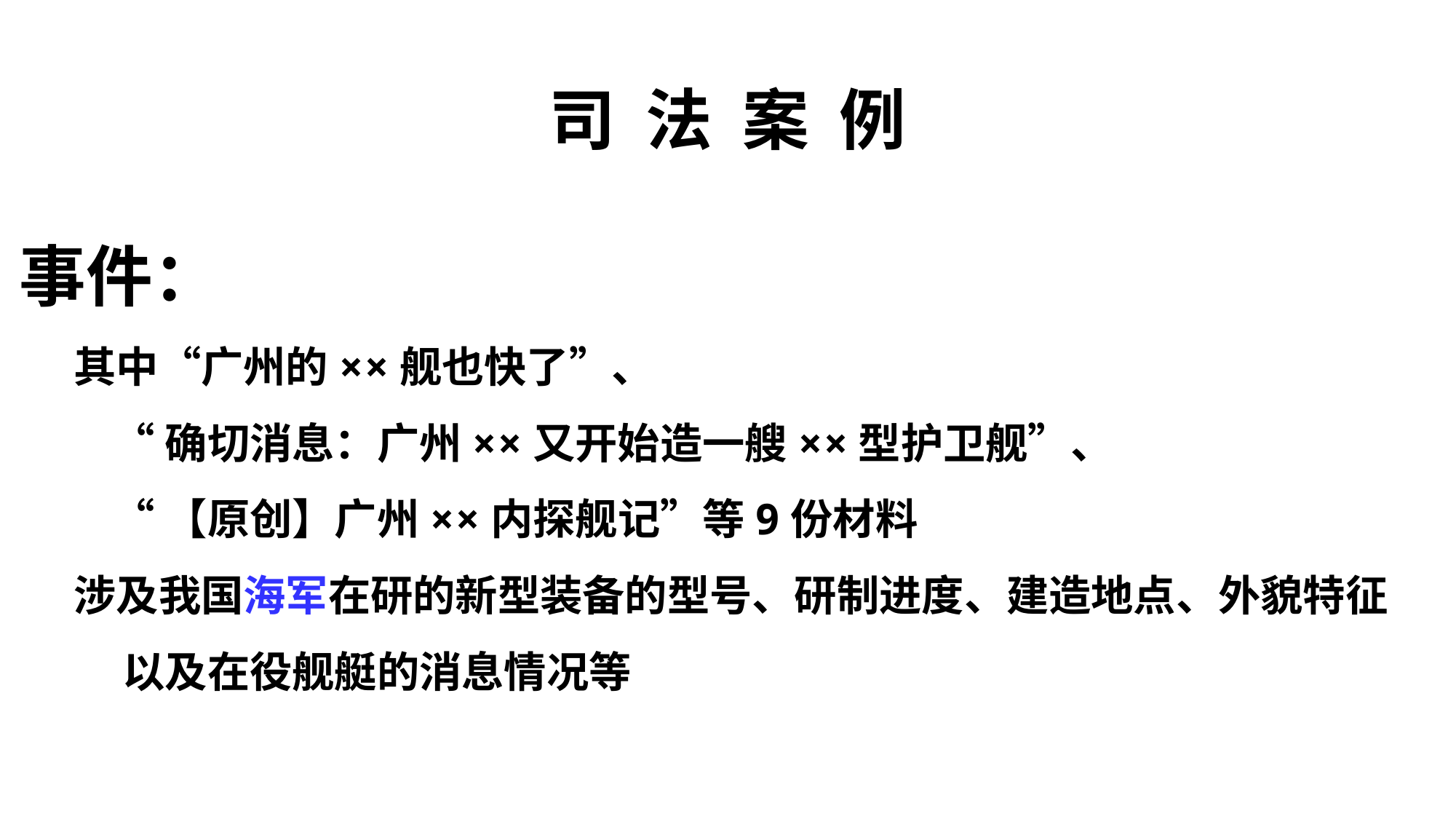

# 司  法  案  例
事件：
其中“广州的××舰也快了”、
    “确切消息：广州××又开始造一艘××型护卫舰”、
    “【原创】广州××内探舰记”等9份材料
涉及我国海军在研的新型装备的型号、研制进度、建造地点、外貌特征
    以及在役舰艇的消息情况等